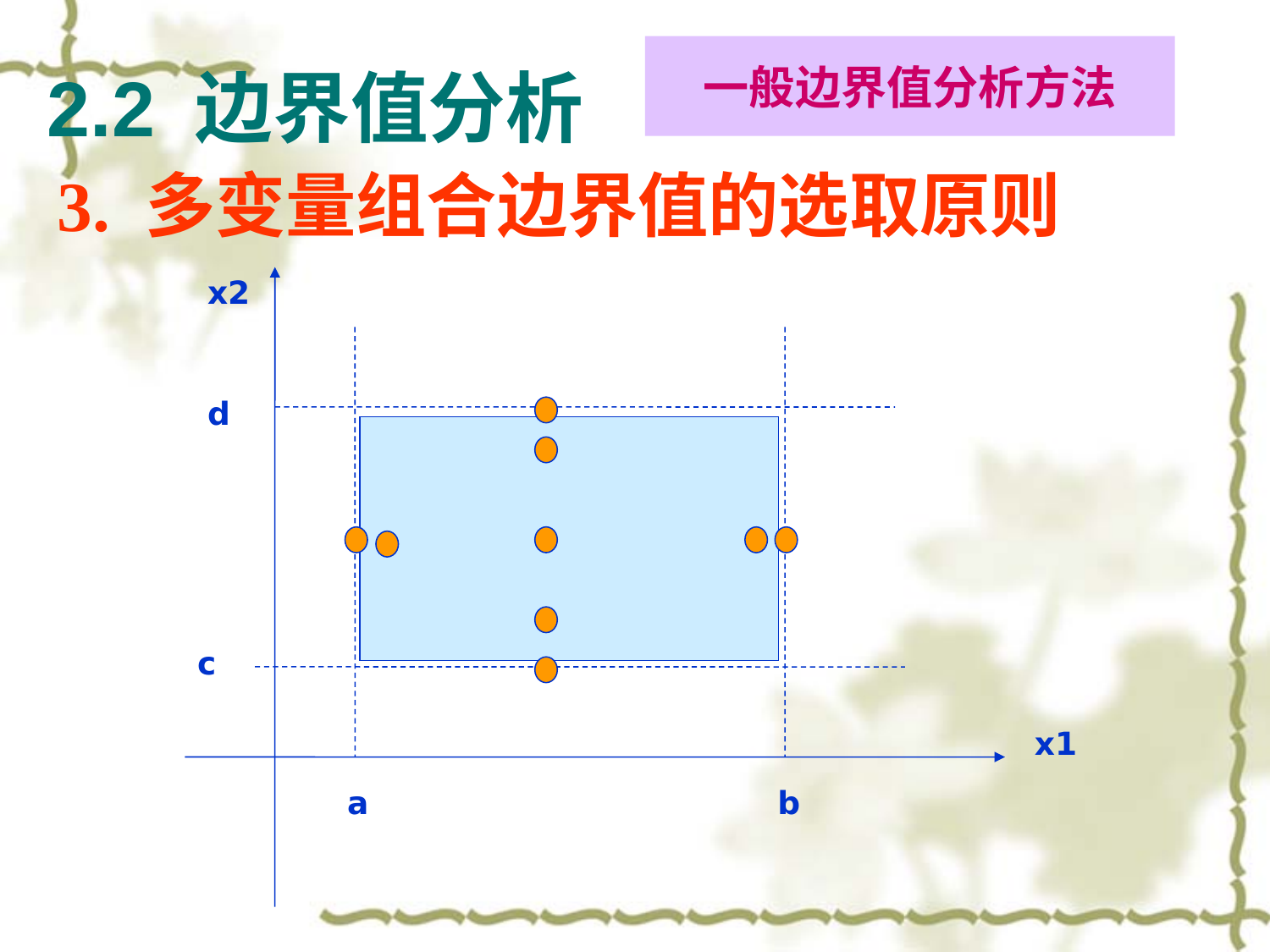

# 2.2 边界值分析
一般边界值分析方法
3. 多变量组合边界值的选取原则
x2

d

c

x1

a
b